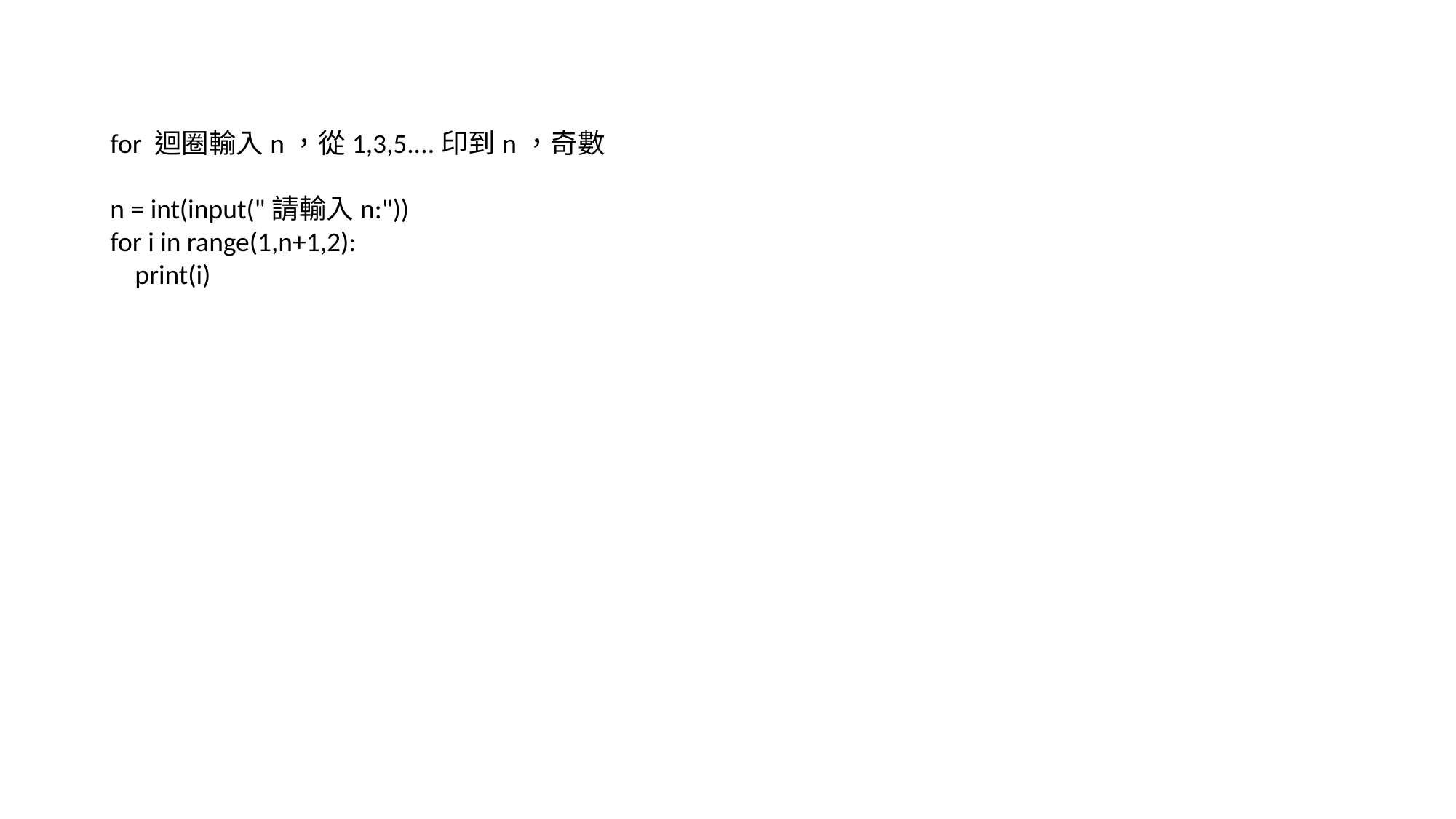

for 迴圈輸入n，從1,3,5....印到n，奇數

n = int(input("請輸入n:"))
for i in range(1,n+1,2):
    print(i)